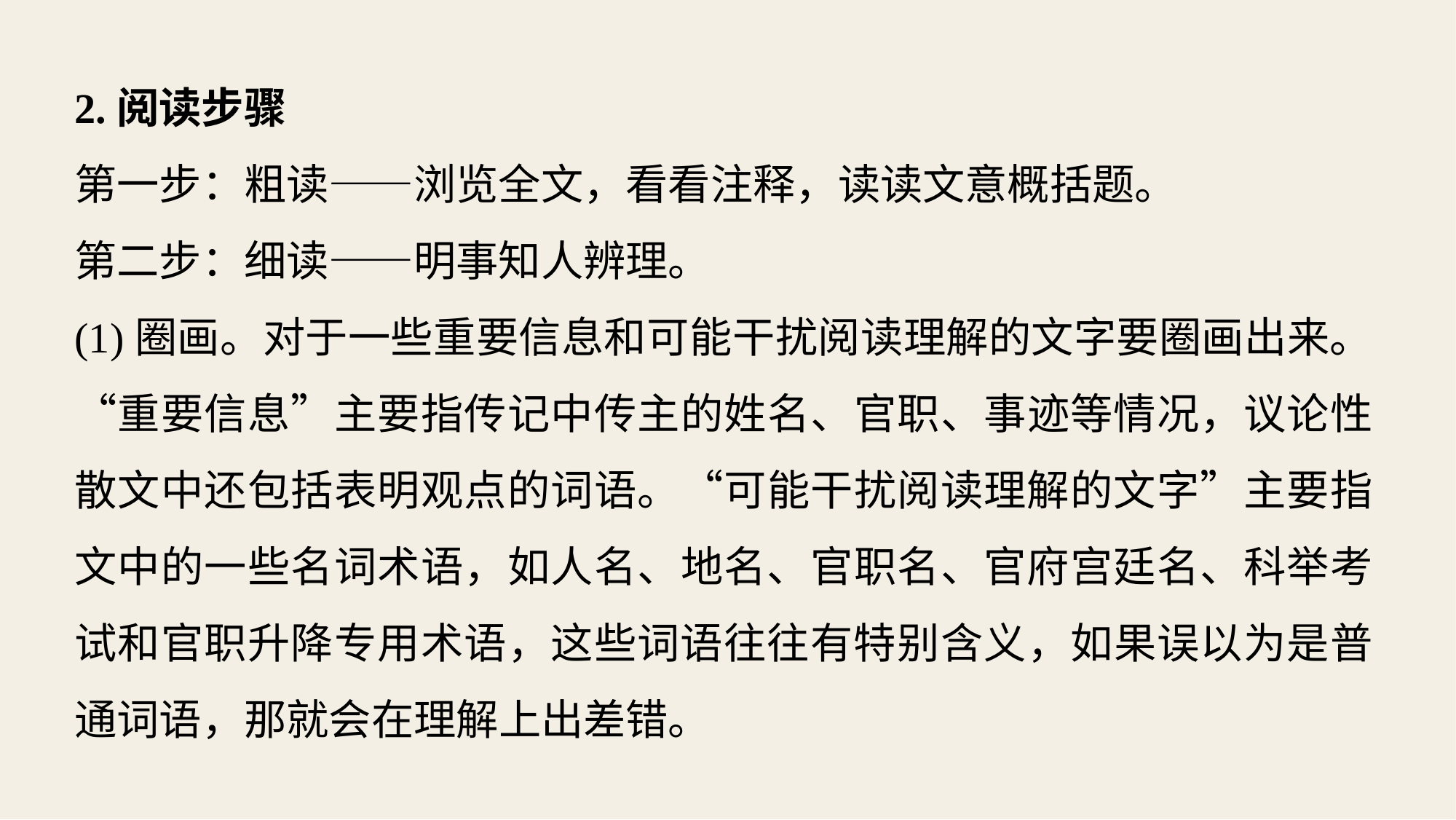

2.阅读步骤
第一步：粗读——浏览全文，看看注释，读读文意概括题。
第二步：细读——明事知人辨理。
(1)圈画。对于一些重要信息和可能干扰阅读理解的文字要圈画出来。“重要信息”主要指传记中传主的姓名、官职、事迹等情况，议论性散文中还包括表明观点的词语。“可能干扰阅读理解的文字”主要指文中的一些名词术语，如人名、地名、官职名、官府宫廷名、科举考试和官职升降专用术语，这些词语往往有特别含义，如果误以为是普通词语，那就会在理解上出差错。